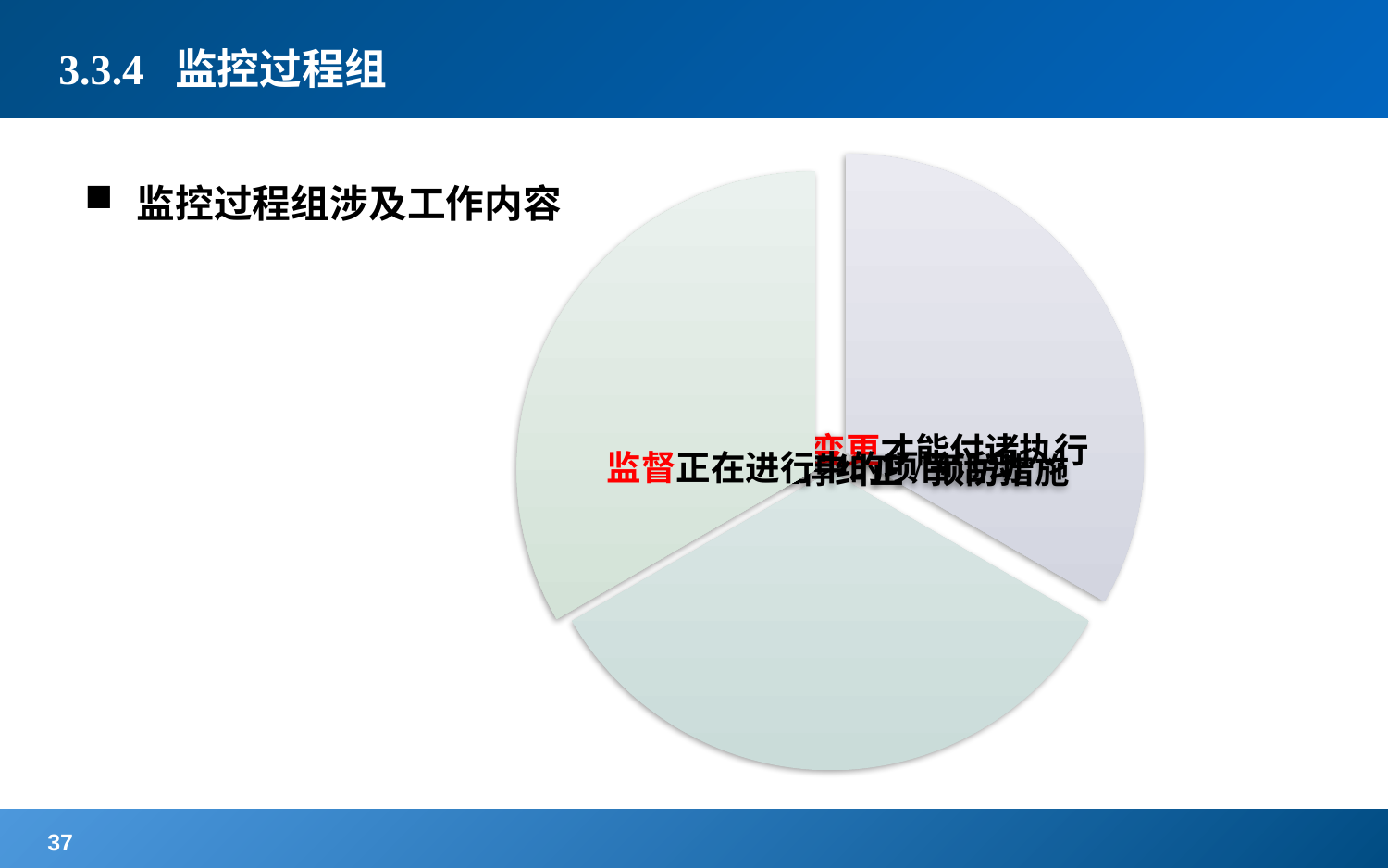

# 3.3.4  监控过程组
确保经批准的变更才能付诸执行
控制变更，推荐纠正/预防措施
监督正在进行中的项目活动
监控过程组涉及工作内容